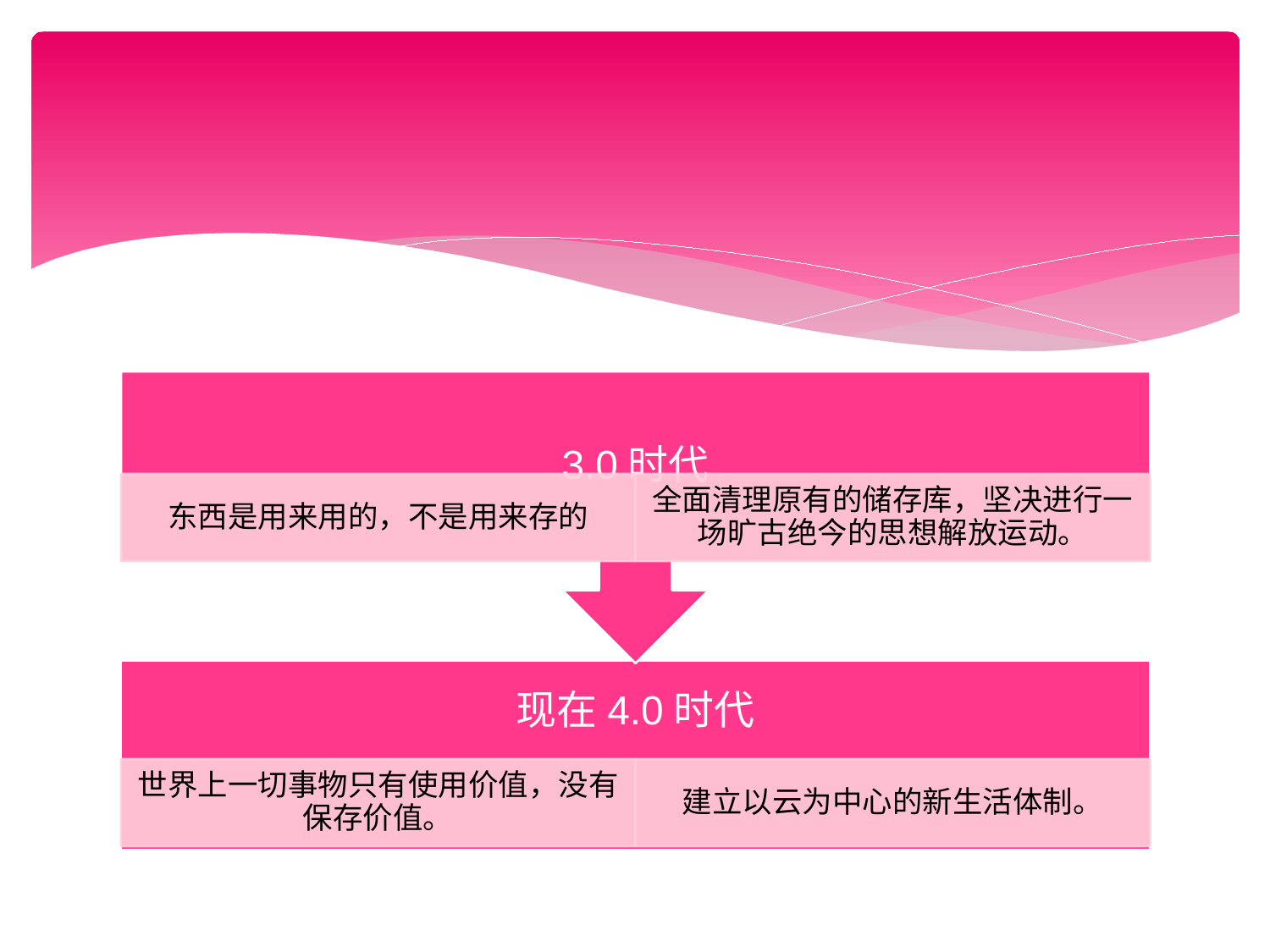

现在4.0时代
世界上一切事物只有使用价值，没有保存价值。
建立以云为中心的新生活体制。
3.0时代
东西是用来用的，不是用来存的
全面清理原有的储存库，坚决进行一场旷古绝今的思想解放运动。